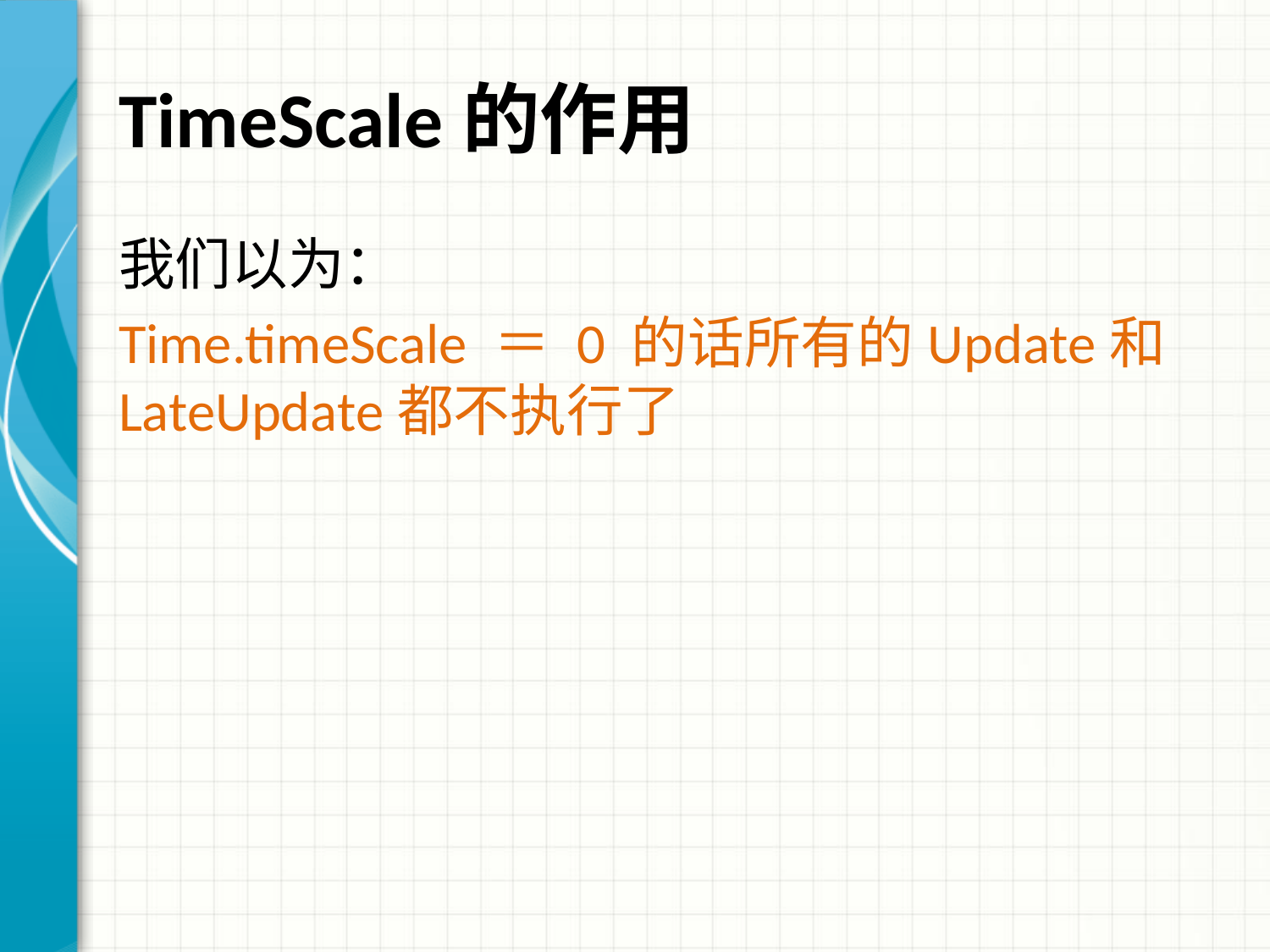

# TimeScale的作用
我们以为：
Time.timeScale ＝ 0 的话所有的Update和LateUpdate都不执行了